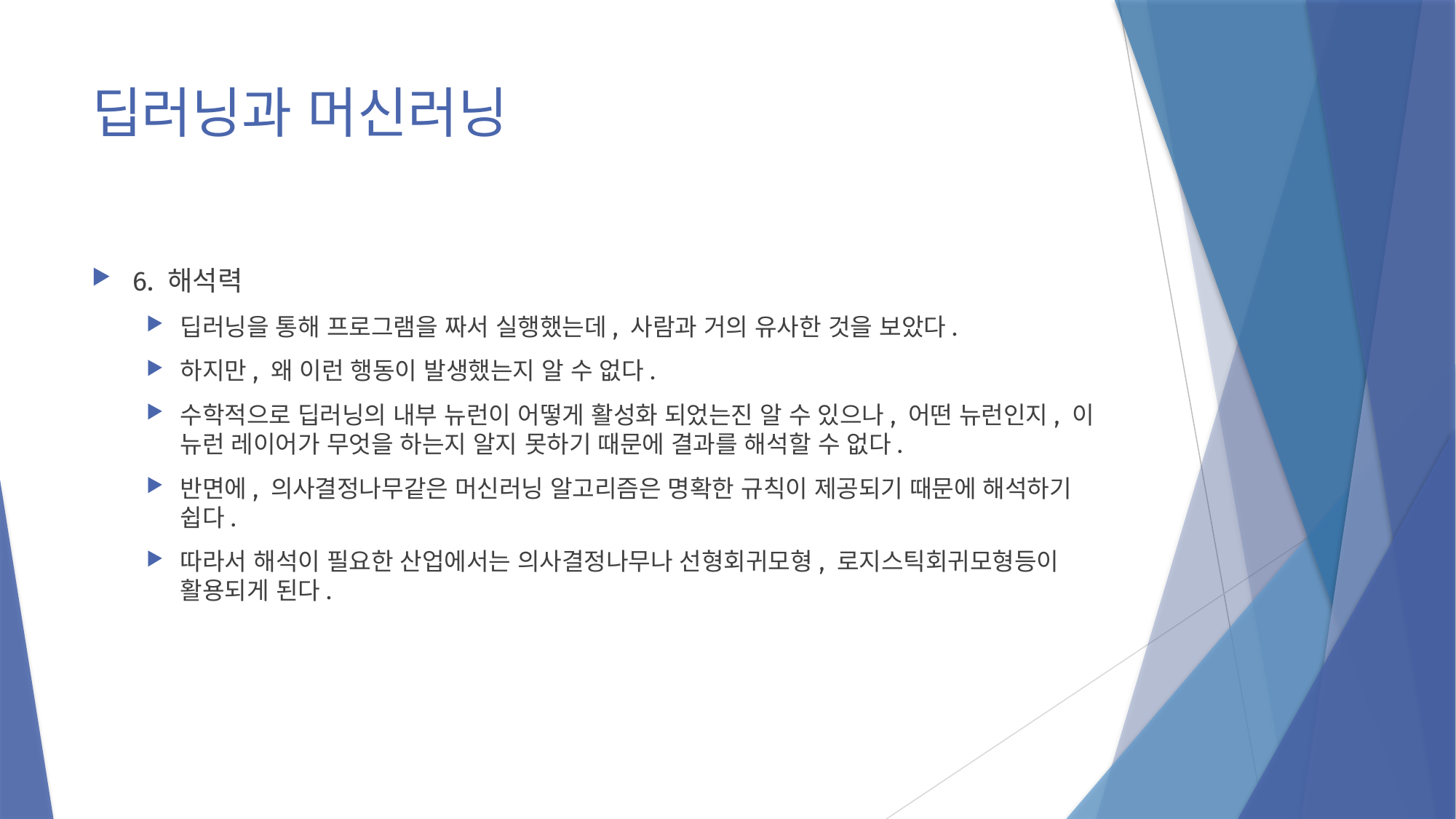

# 딥러닝과 머신러닝
6. 해석력
딥러닝을 통해 프로그램을 짜서 실행했는데, 사람과 거의 유사한 것을 보았다.
하지만, 왜 이런 행동이 발생했는지 알 수 없다.
수학적으로 딥러닝의 내부 뉴런이 어떻게 활성화 되었는진 알 수 있으나, 어떤 뉴런인지, 이 뉴런 레이어가 무엇을 하는지 알지 못하기 때문에 결과를 해석할 수 없다.
반면에, 의사결정나무같은 머신러닝 알고리즘은 명확한 규칙이 제공되기 때문에 해석하기 쉽다.
따라서 해석이 필요한 산업에서는 의사결정나무나 선형회귀모형, 로지스틱회귀모형등이 활용되게 된다.